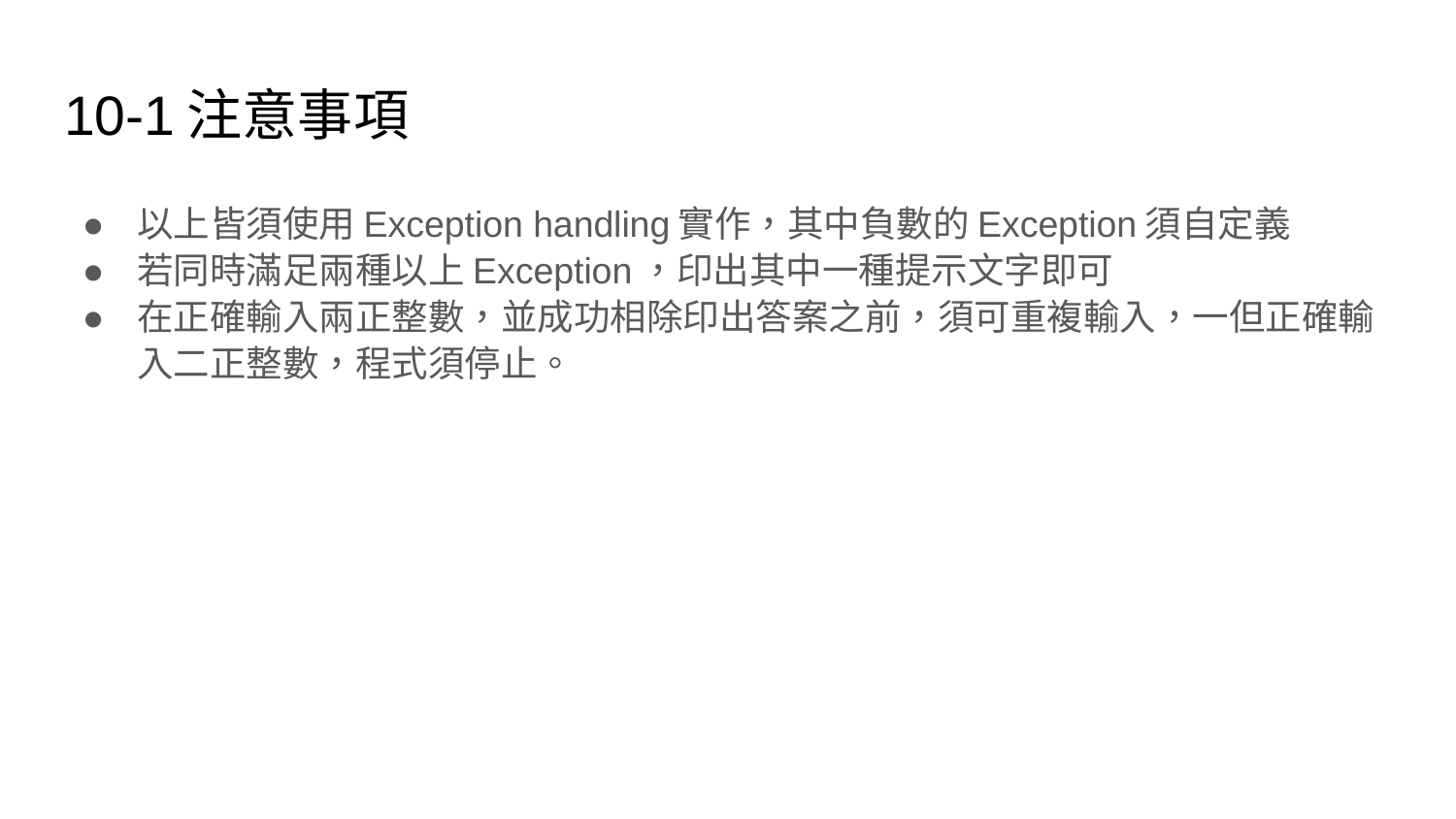

# 10-1注意事項

以上皆須使用Exception handling實作，其中負數的Exception須自定義
若同時滿足兩種以上Exception，印出其中一種提示文字即可
在正確輸入兩正整數，並成功相除印出答案之前，須可重複輸入，一但正確輸入二正整數，程式須停止。